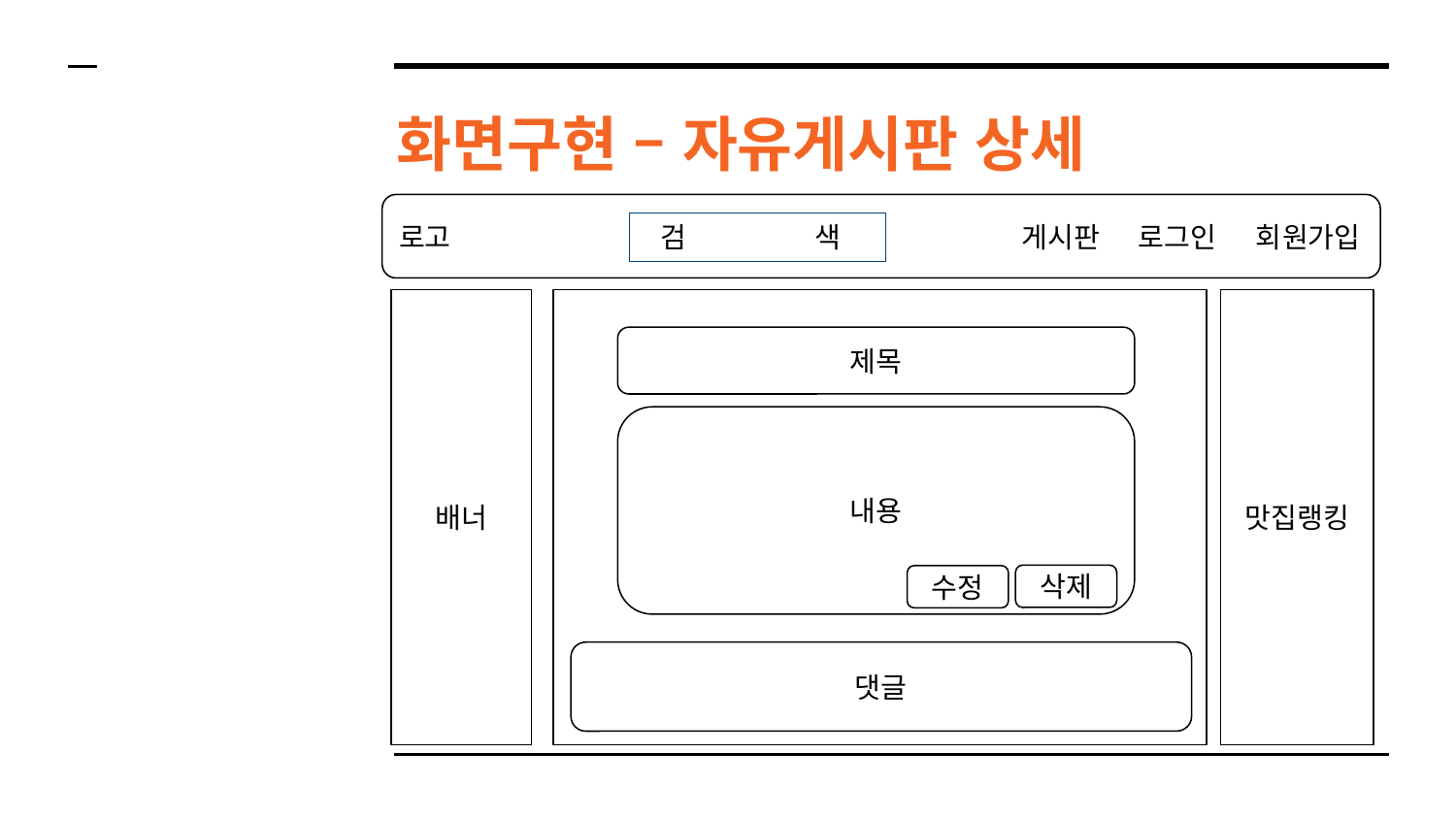

# 화면구현 – 자유게시판 상세

로고

검                색
게시판
로그인
회원가입
배너

맛집랭킹
제목
내용
삭제
수정
댓글